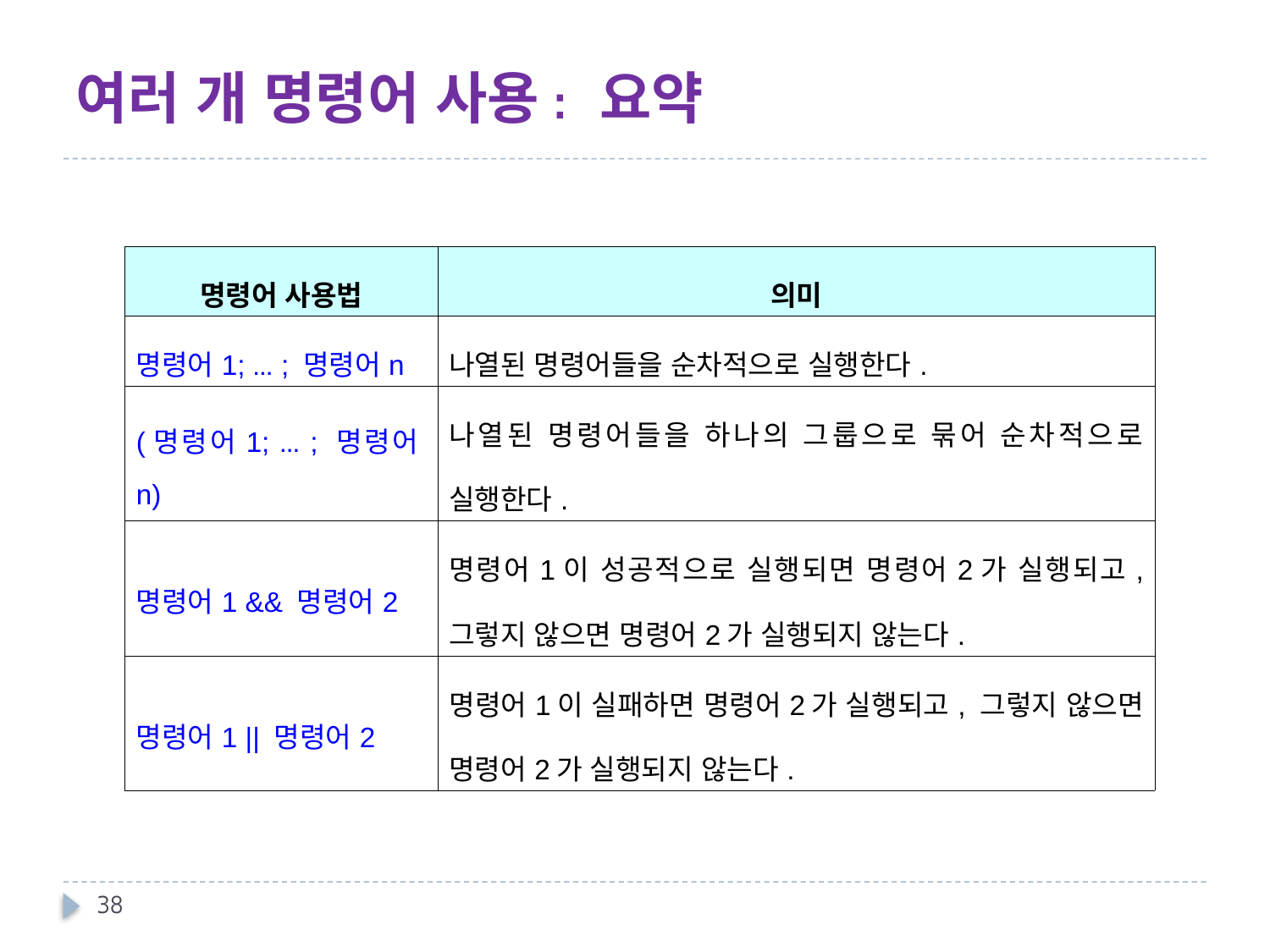

# 여러 개 명령어 사용: 요약
| 명령어 사용법 | 의미 |
| --- | --- |
| 명령어1; … ; 명령어n | 나열된 명령어들을 순차적으로 실행한다. |
| (명령어1; … ; 명령어n) | 나열된 명령어들을 하나의 그룹으로 묶어 순차적으로 실행한다. |
| 명령어1 && 명령어2 | 명령어1이 성공적으로 실행되면 명령어2가 실행되고, 그렇지 않으면 명령어2가 실행되지 않는다. |
| 명령어1 || 명령어2 | 명령어1이 실패하면 명령어2가 실행되고, 그렇지 않으면 명령어2가 실행되지 않는다. |
38